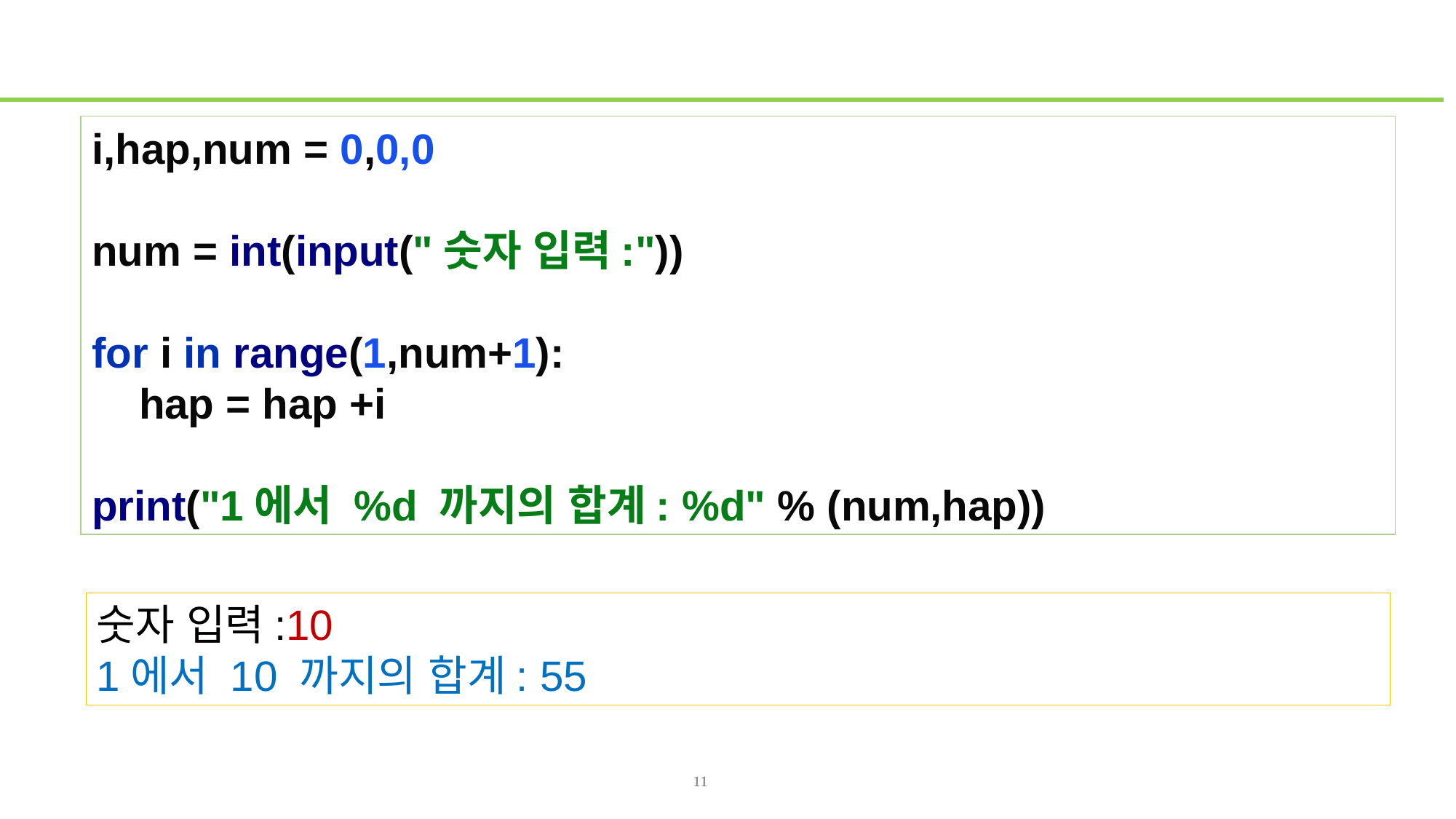

i,hap,num = 0,0,0
num = int(input("숫자 입력:"))
for i in range(1,num+1):
    hap = hap +i
print("1에서 %d 까지의 합계: %d" % (num,hap))
숫자 입력:10
1에서 10 까지의 합계: 55
11